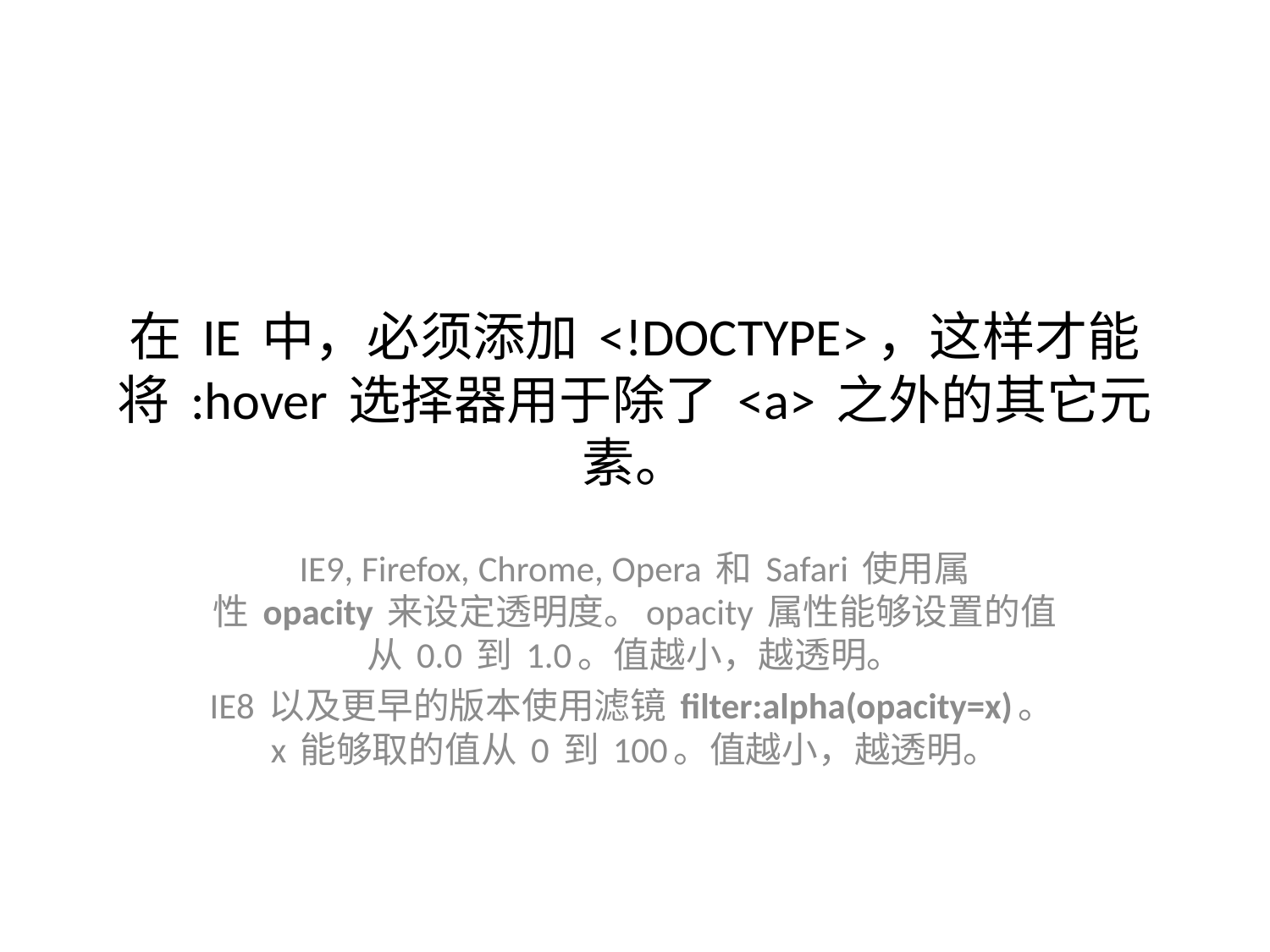

# 在 IE 中，必须添加 <!DOCTYPE>，这样才能将 :hover 选择器用于除了 <a> 之外的其它元素。
IE9, Firefox, Chrome, Opera 和 Safari 使用属性 opacity 来设定透明度。opacity 属性能够设置的值从 0.0 到 1.0。值越小，越透明。
IE8 以及更早的版本使用滤镜 filter:alpha(opacity=x)。x 能够取的值从 0 到 100。值越小，越透明。